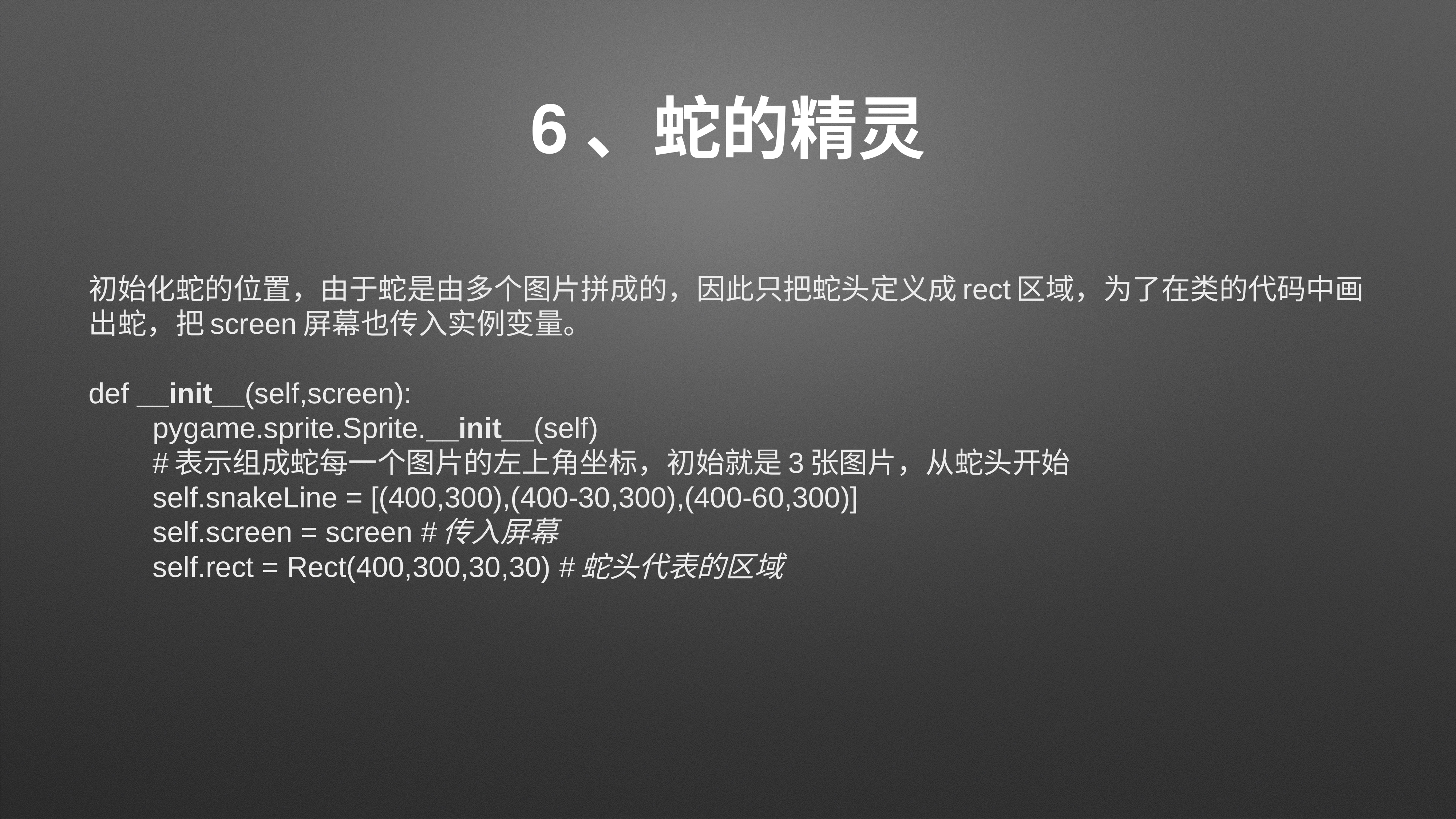

# 6、蛇的精灵

初始化蛇的位置，由于蛇是由多个图片拼成的，因此只把蛇头定义成rect区域，为了在类的代码中画出蛇，把screen屏幕也传入实例变量。

def __init__(self,screen):
        pygame.sprite.Sprite.__init__(self)
        #表示组成蛇每一个图片的左上角坐标，初始就是3张图片，从蛇头开始
        self.snakeLine = [(400,300),(400-30,300),(400-60,300)]
        self.screen = screen #传入屏幕
        self.rect = Rect(400,300,30,30) #蛇头代表的区域